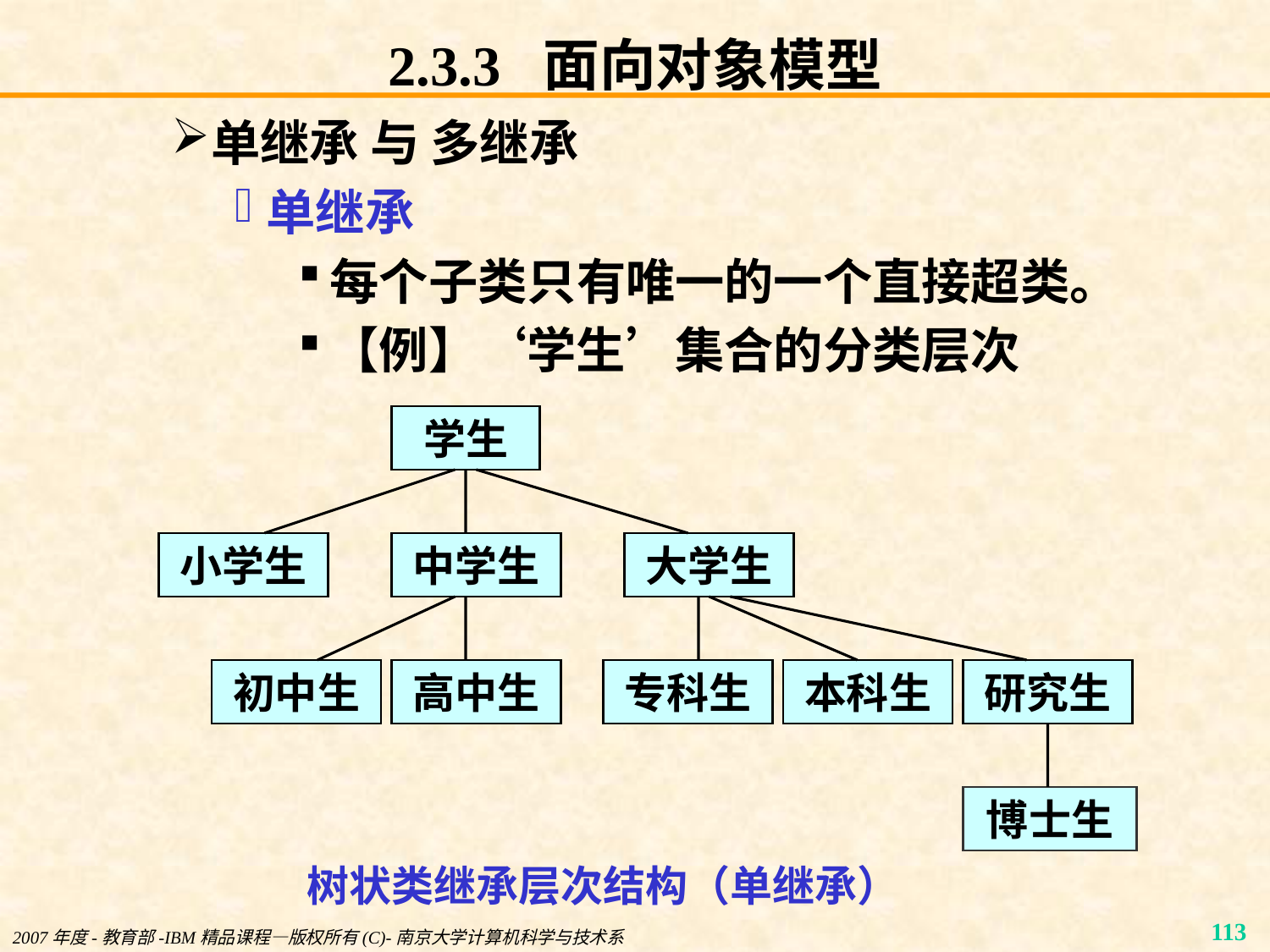

# 2.3.3  面向对象模型
单继承 与 多继承
单继承
每个子类只有唯一的一个直接超类。
【例】‘学生’集合的分类层次
学生

小学生
中学生
大学生

初中生
高中生
专科生
本科生
研究生

博士生
树状类继承层次结构（单继承）
113
2007年度-教育部-IBM精品课程—版权所有(C)-南京大学计算机科学与技术系